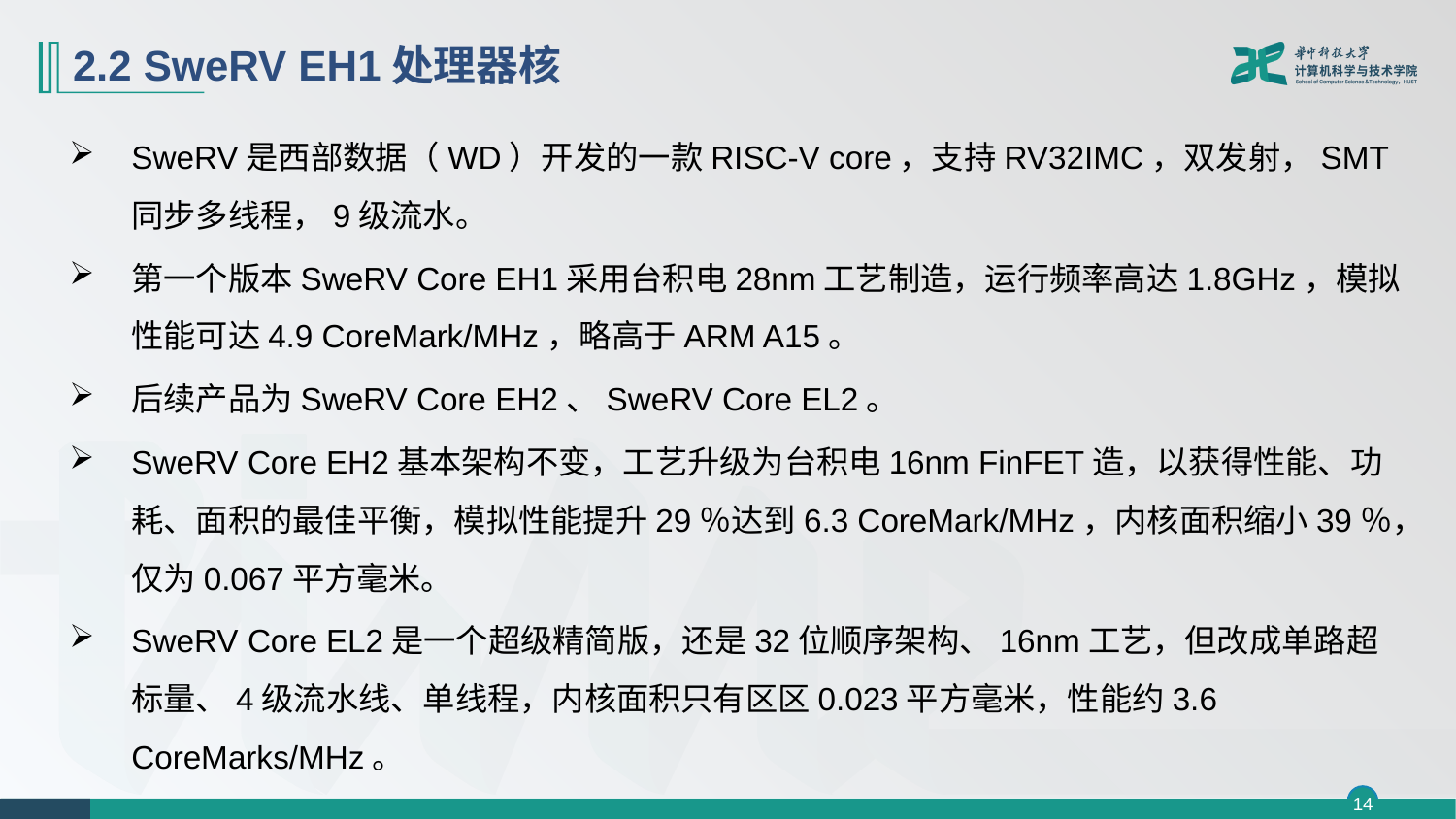

# 2.2 SweRV EH1处理器核
SweRV是西部数据（WD）开发的一款RISC-V core，支持RV32IMC，双发射，SMT同步多线程，9级流水。
第一个版本SweRV Core EH1采用台积电28nm工艺制造，运行频率高达1.8GHz，模拟性能可达4.9 CoreMark/MHz，略高于ARM A15。
后续产品为SweRV Core EH2、SweRV Core EL2。
SweRV Core EH2基本架构不变，工艺升级为台积电16nm FinFET造，以获得性能、功耗、面积的最佳平衡，模拟性能提升29％达到6.3 CoreMark/MHz，内核面积缩小39％，仅为0.067平方毫米。
SweRV Core EL2是一个超级精简版，还是32位顺序架构、16nm工艺，但改成单路超标量、4级流水线、单线程，内核面积只有区区0.023平方毫米，性能约3.6 CoreMarks/MHz。